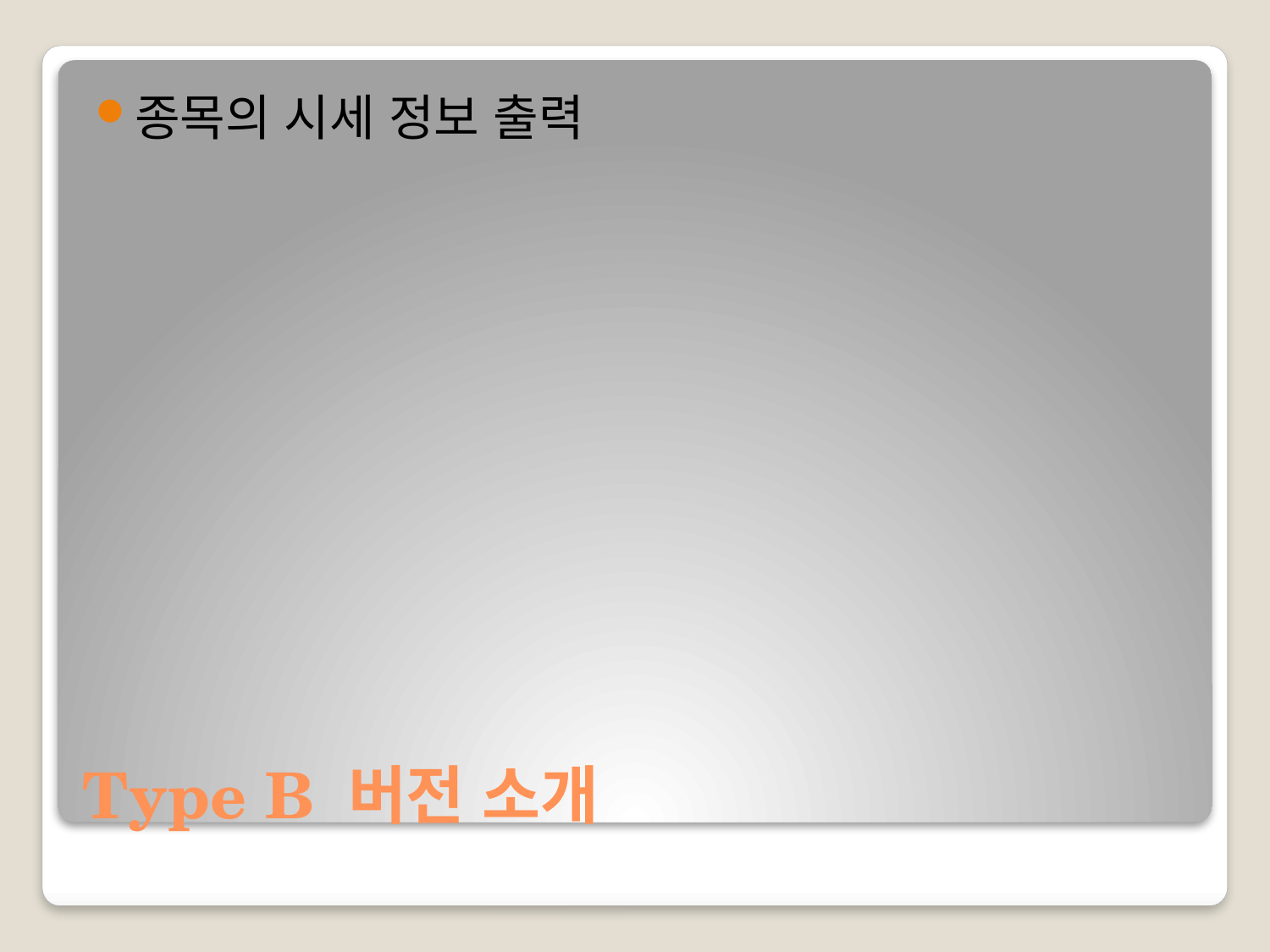

종목의 시세 정보 출력
# Type B 버전 소개